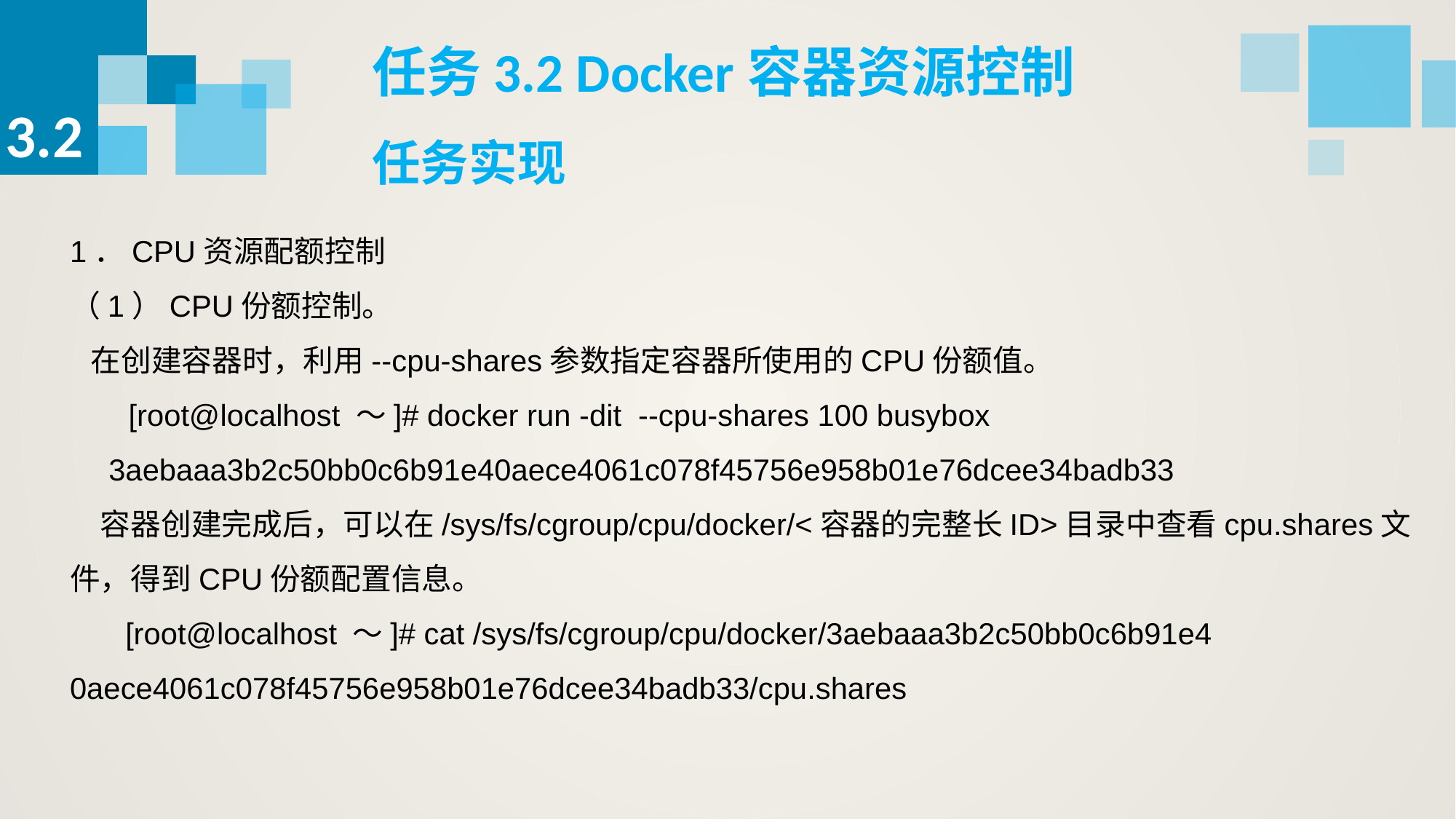

任务3.2 Docker容器资源控制
3.2
任务实现
1．CPU资源配额控制
（1）CPU份额控制。
  在创建容器时，利用--cpu-shares参数指定容器所使用的CPU份额值。
       [root@localhost ～]# docker run -dit  --cpu-shares 100 busybox
 3aebaaa3b2c50bb0c6b91e40aece4061c078f45756e958b01e76dcee34badb33
容器创建完成后，可以在/sys/fs/cgroup/cpu/docker/<容器的完整长ID>目录中查看cpu.shares文件，得到CPU份额配置信息。
   [root@localhost ～]# cat /sys/fs/cgroup/cpu/docker/3aebaaa3b2c50bb0c6b91e4 0aece4061c078f45756e958b01e76dcee34badb33/cpu.shares